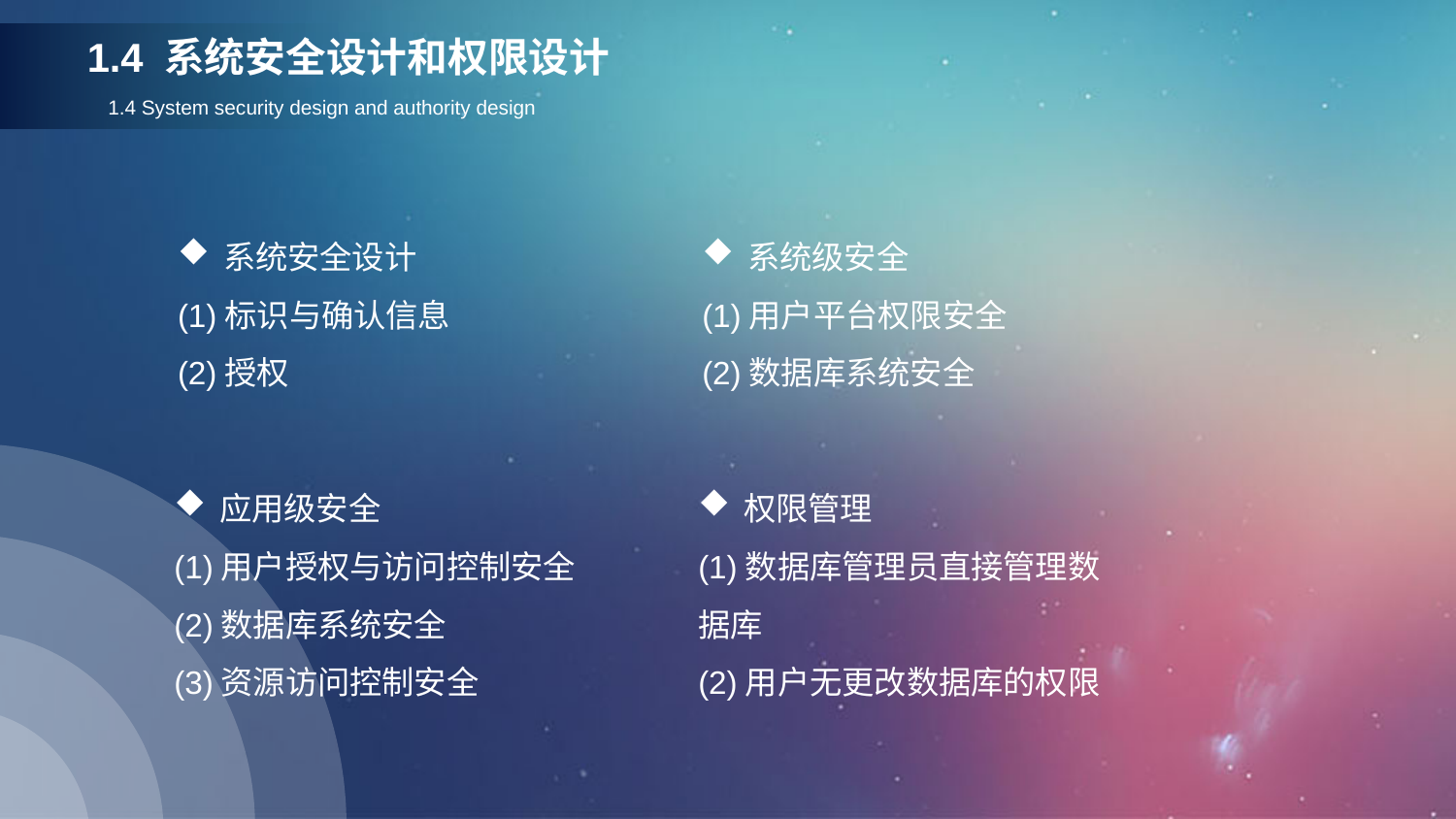

1.4 系统安全设计和权限设计
1.4 System security design and authority design
系统级安全
(1)用户平台权限安全
(2)数据库系统安全
系统安全设计
(1)标识与确认信息
(2)授权

应用级安全
(1)用户授权与访问控制安全
(2)数据库系统安全
(3)资源访问控制安全
权限管理
(1)数据库管理员直接管理数据库
(2)用户无更改数据库的权限